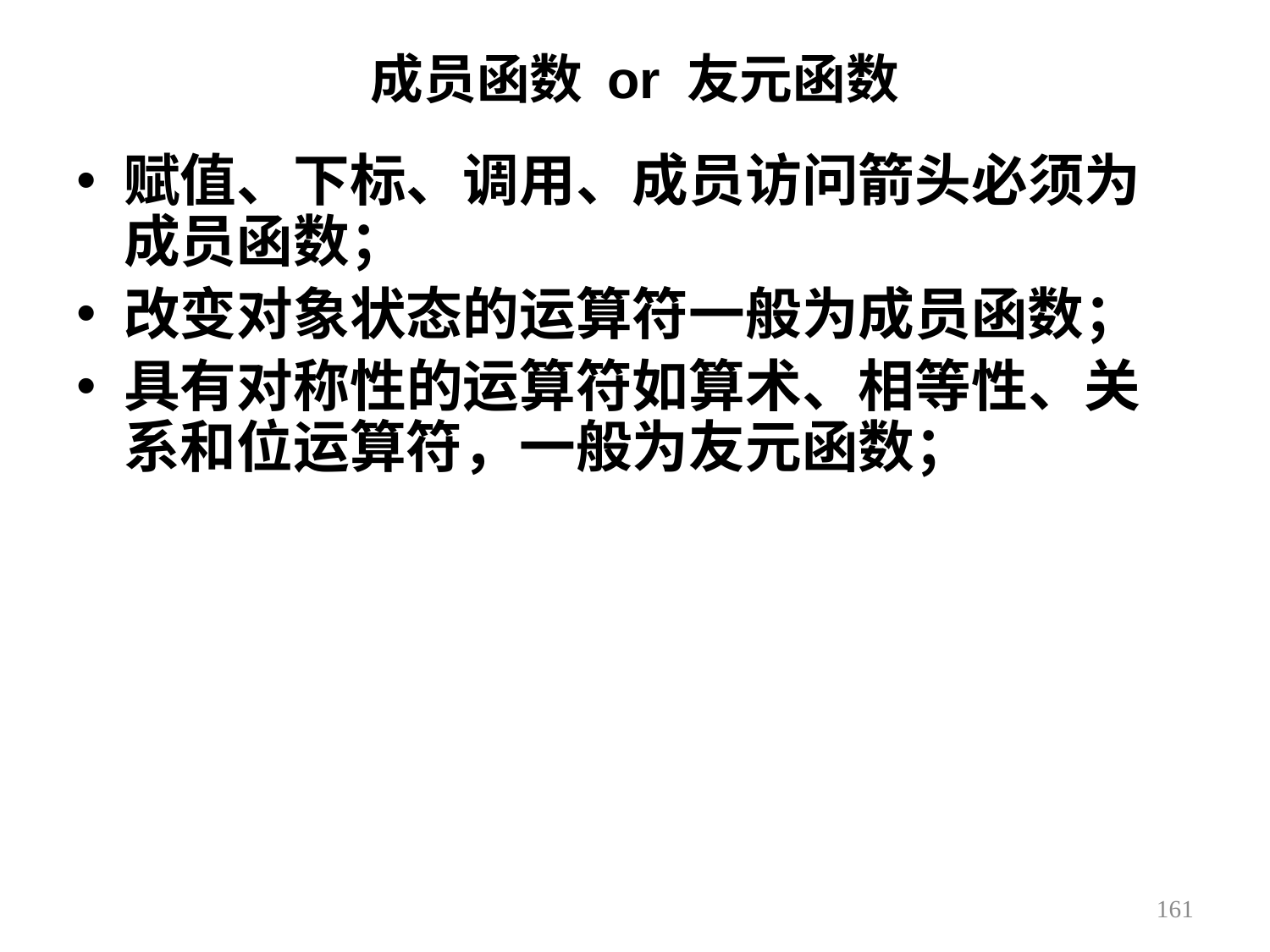

成员函数 or 友元函数
赋值、下标、调用、成员访问箭头必须为成员函数；
改变对象状态的运算符一般为成员函数；
具有对称性的运算符如算术、相等性、关系和位运算符，一般为友元函数；

161